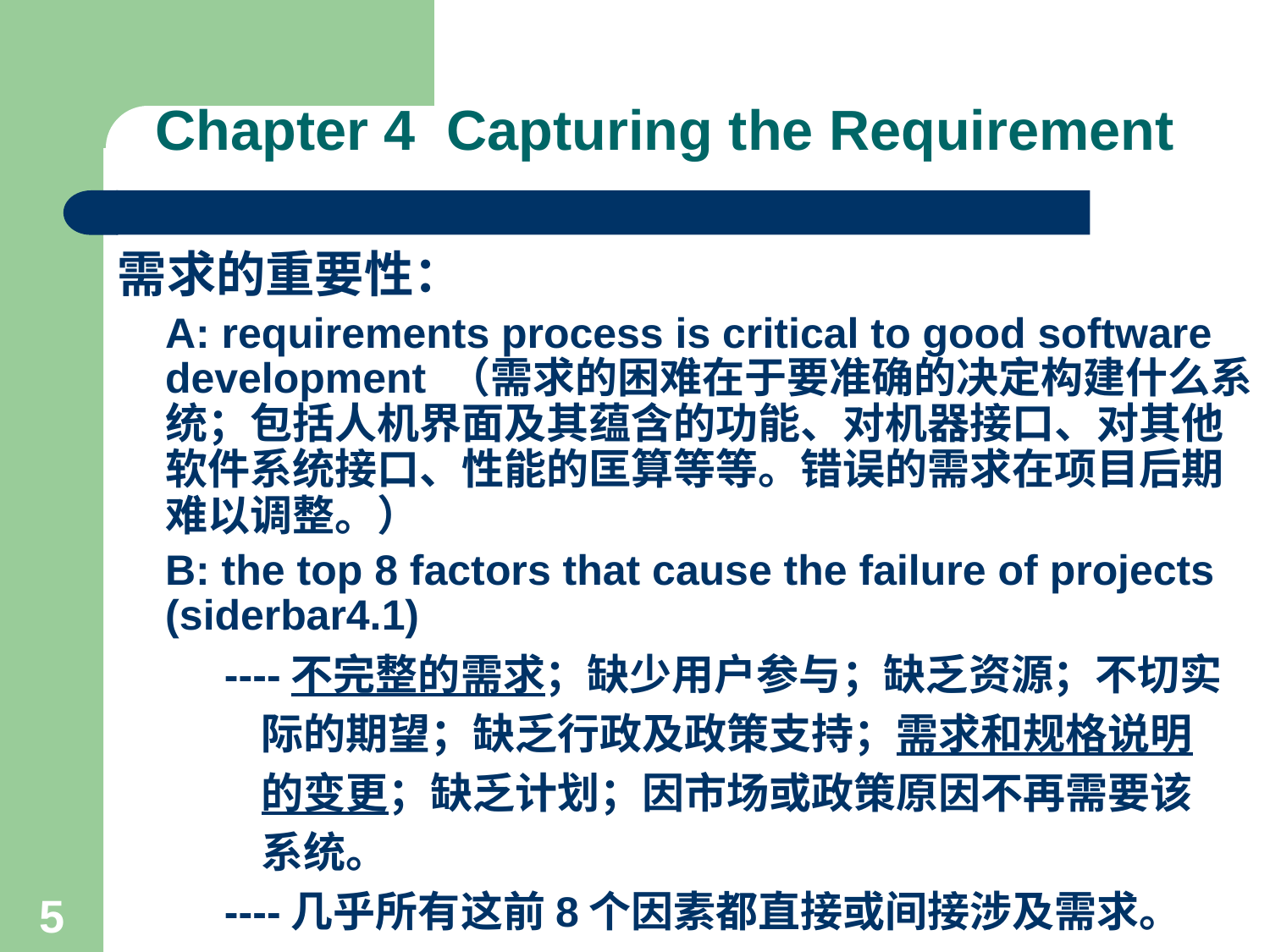

# Chapter 4  Capturing the Requirement
需求的重要性：
    A: requirements process is critical to good software development （需求的困难在于要准确的决定构建什么系统；包括人机界面及其蕴含的功能、对机器接口、对其他软件系统接口、性能的匡算等等。错误的需求在项目后期难以调整。）
    B: the top 8 factors that cause the failure of projects (siderbar4.1)
         ----不完整的需求；缺少用户参与；缺乏资源；不切实
              际的期望；缺乏行政及政策支持；需求和规格说明
              的变更；缺乏计划；因市场或政策原因不再需要该
              系统。
         ----几乎所有这前8个因素都直接或间接涉及需求。
5